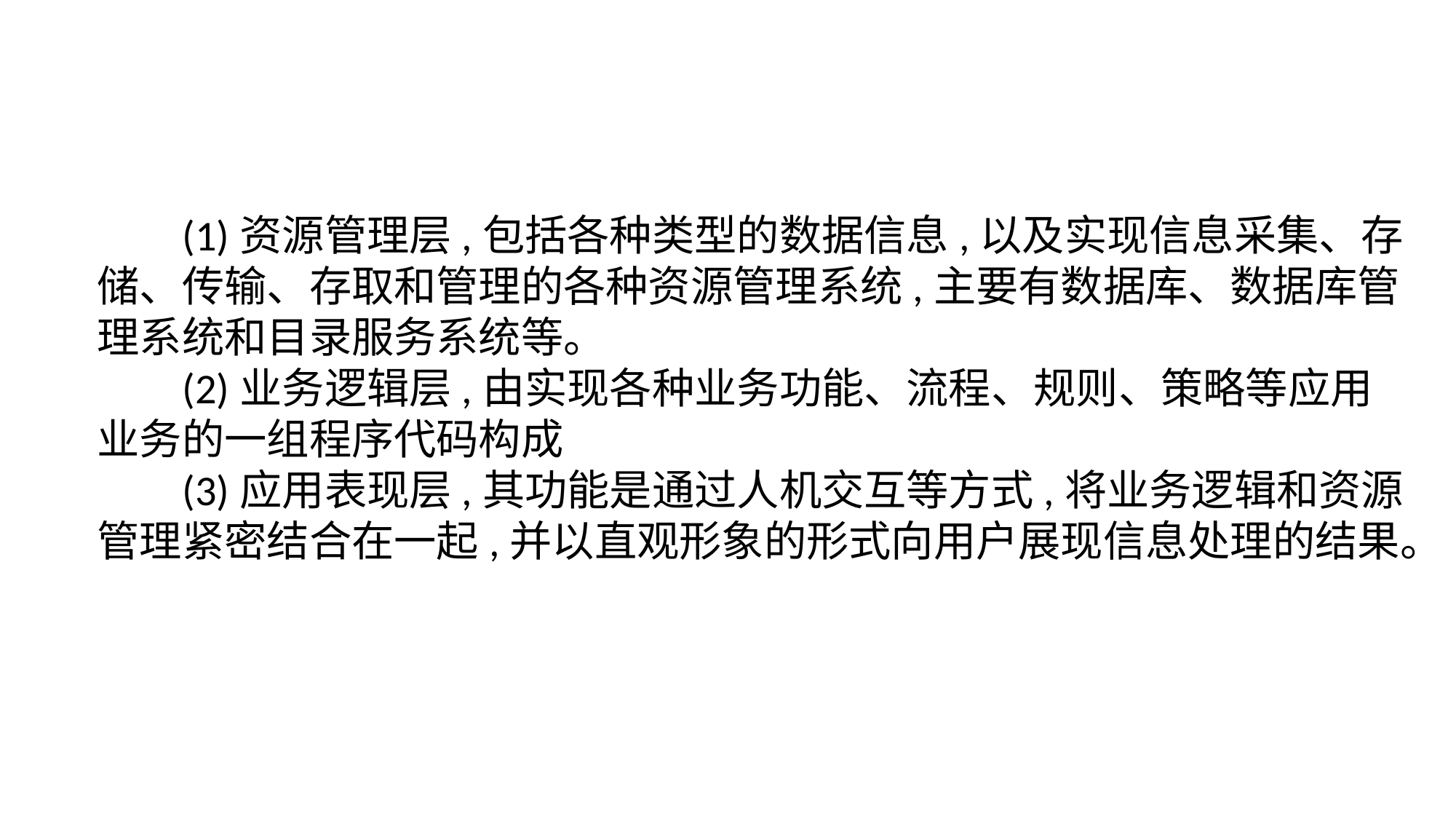

(1)资源管理层,包括各种类型的数据信息,以及实现信息采集、存储、传输、存取和管理的各种资源管理系统,主要有数据库、数据库管理系统和目录服务系统等。
(2)业务逻辑层,由实现各种业务功能、流程、规则、策略等应用业务的一组程序代码构成
(3)应用表现层,其功能是通过人机交互等方式,将业务逻辑和资源管理紧密结合在一起,并以直观形象的形式向用户展现信息处理的结果。
2